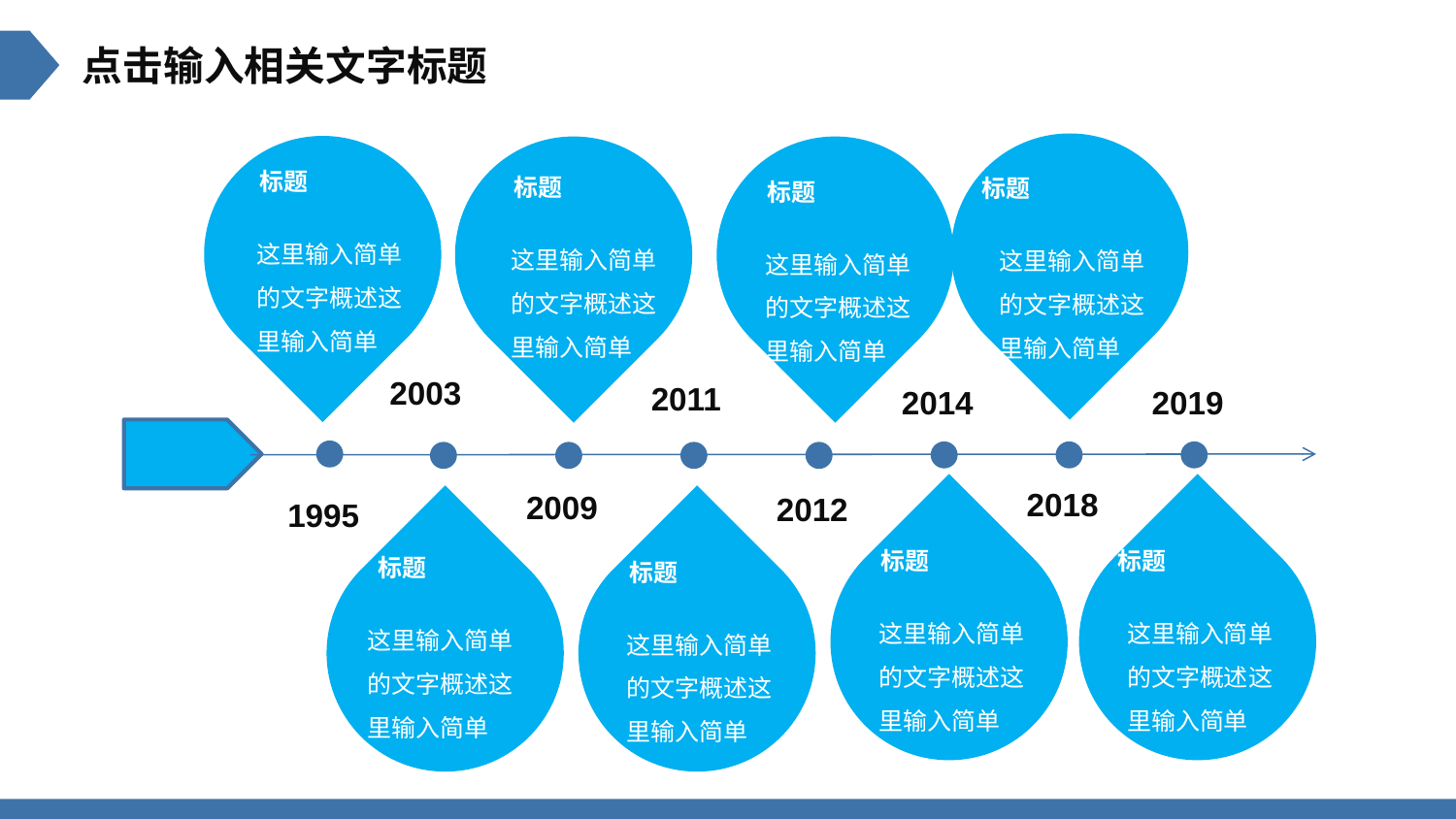

点击输入相关文字标题

标题
这里输入简单的文字概述这里输入简单

标题
这里输入简单的文字概述这里输入简单

标题
这里输入简单的文字概述这里输入简单

标题
这里输入简单的文字概述这里输入简单
2003
2011
2014
2019

2018
2009
2012
1995

标题
这里输入简单的文字概述这里输入简单

标题
这里输入简单的文字概述这里输入简单

标题
这里输入简单的文字概述这里输入简单

标题
这里输入简单的文字概述这里输入简单